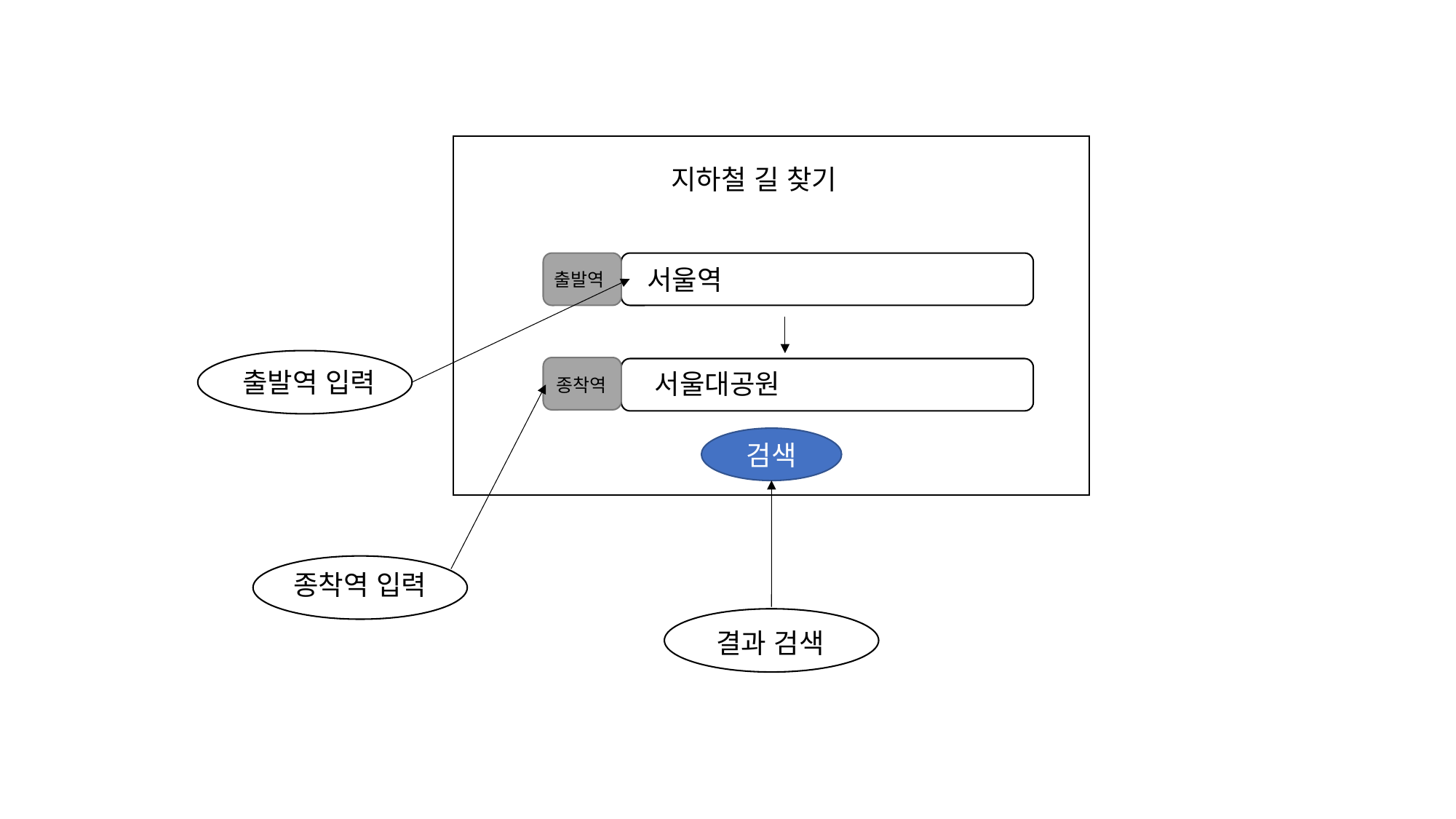

지하철 길 찾기

서울역
출발역

출발역 입력
서울대공원
종착역
검색

종착역 입력

결과 검색